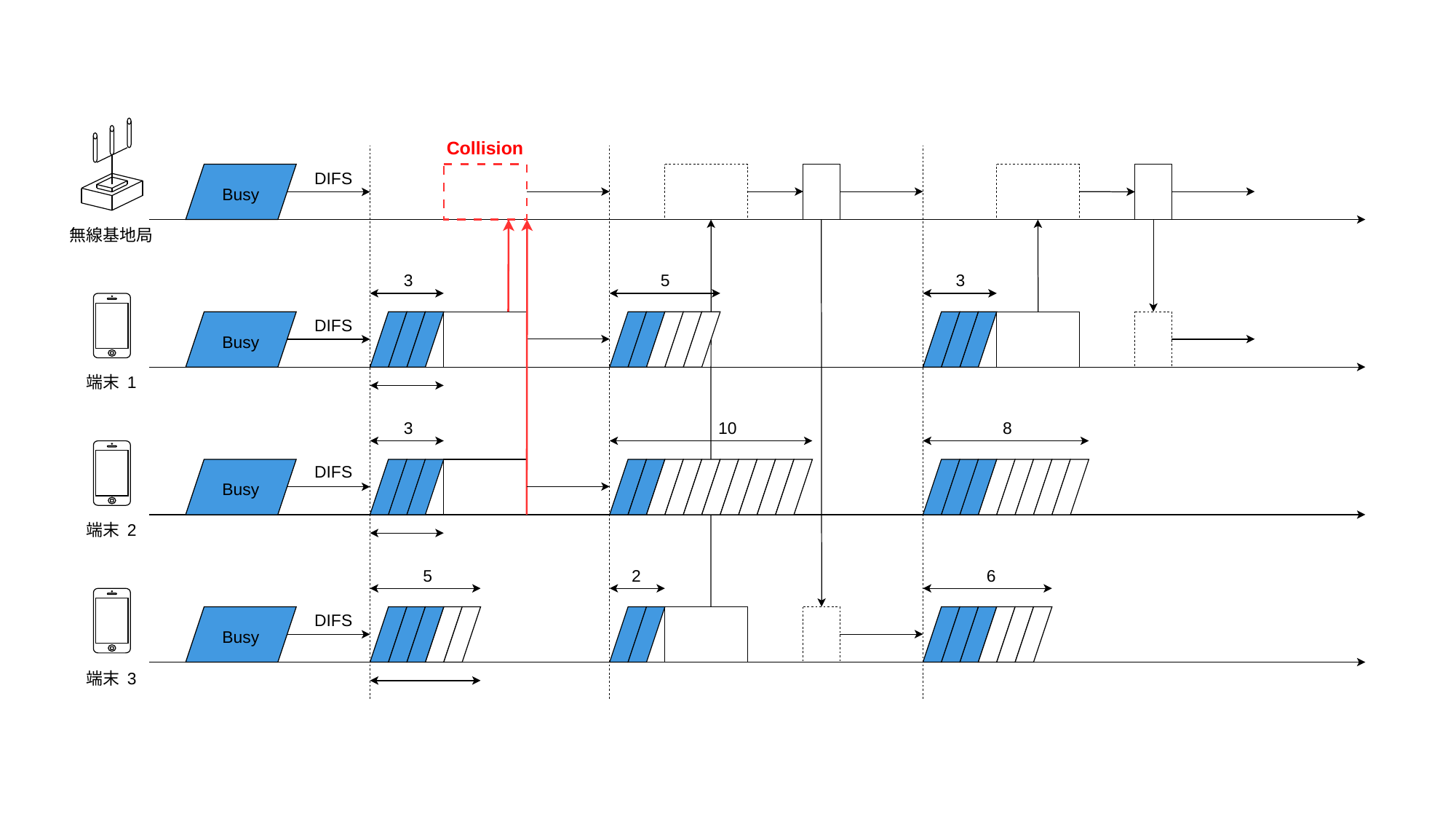

Collision
DIFS
Busy
無線基地局
3
5
3
DIFS
Busy
端末 1
3
10
8
DIFS
Busy
端末 2
5
2
6
DIFS
Busy
端末 3